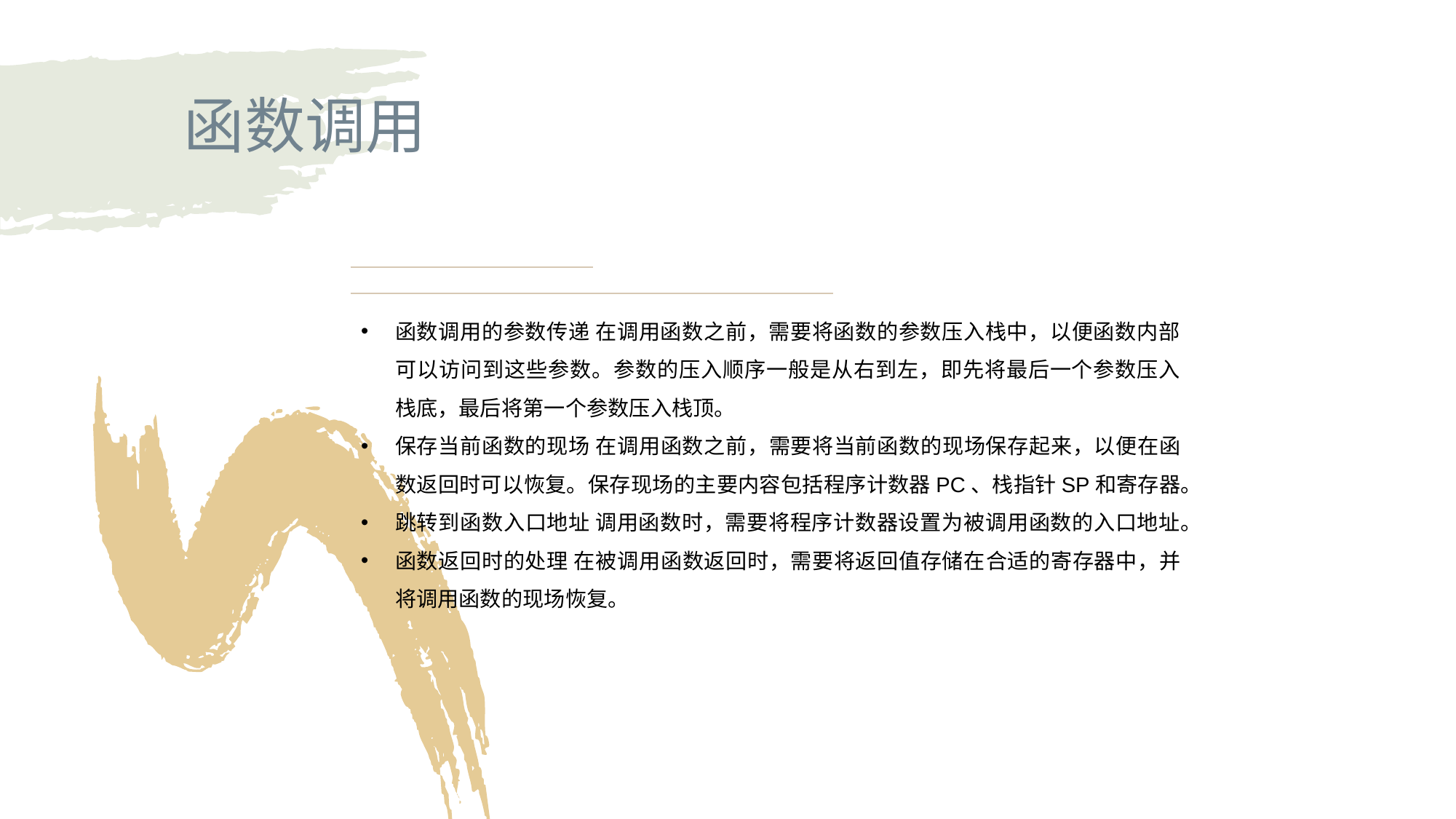

函数调用
函数调用的参数传递 在调用函数之前，需要将函数的参数压入栈中，以便函数内部可以访问到这些参数。参数的压入顺序一般是从右到左，即先将最后一个参数压入栈底，最后将第一个参数压入栈顶。
保存当前函数的现场 在调用函数之前，需要将当前函数的现场保存起来，以便在函数返回时可以恢复。保存现场的主要内容包括程序计数器PC、栈指针SP和寄存器。
跳转到函数入口地址 调用函数时，需要将程序计数器设置为被调用函数的入口地址。
函数返回时的处理 在被调用函数返回时，需要将返回值存储在合适的寄存器中，并将调用函数的现场恢复。